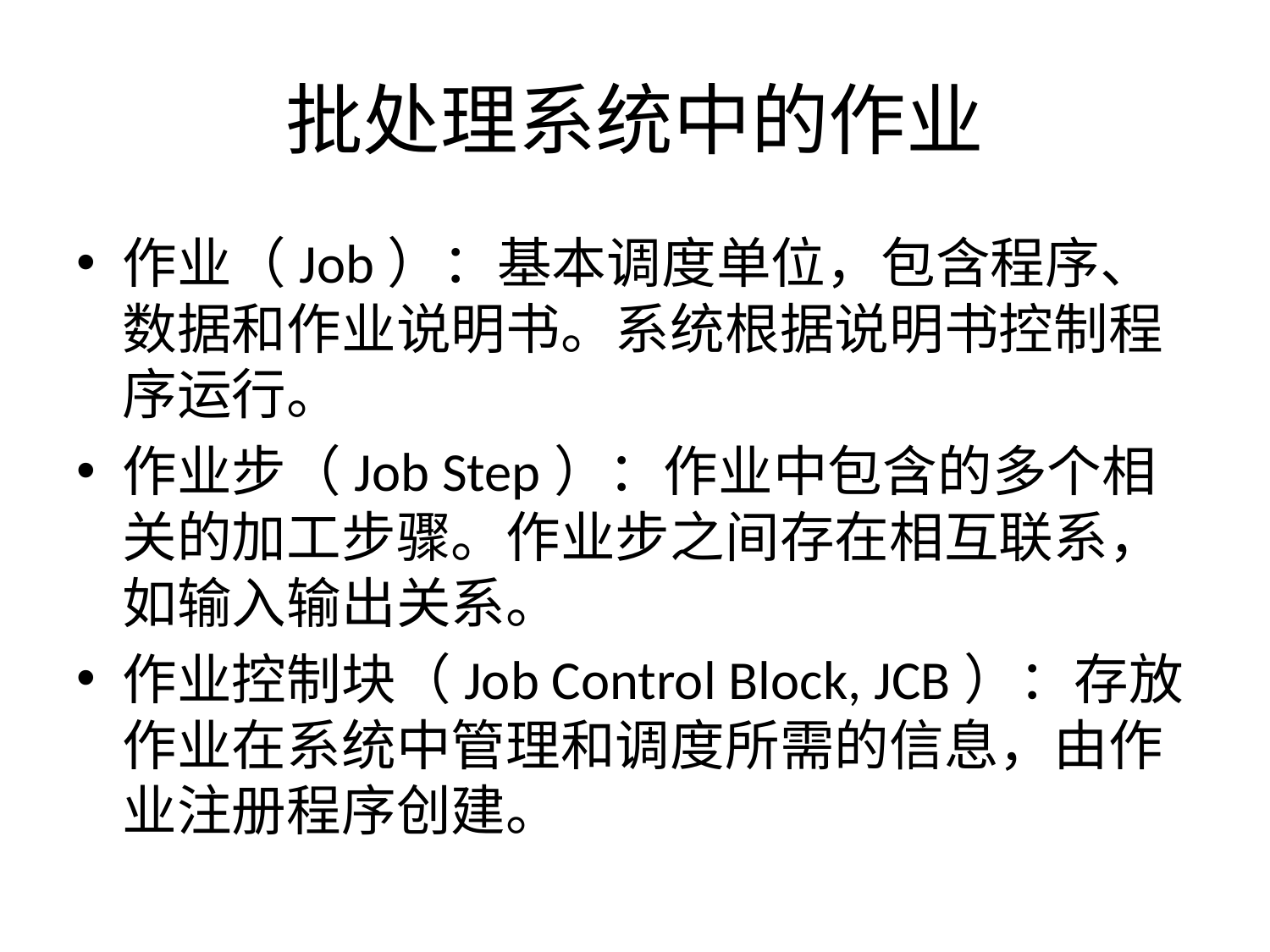

# 批处理系统中的作业
作业（Job）：基本调度单位，包含程序、数据和作业说明书。系统根据说明书控制程序运行。
作业步（Job Step）：作业中包含的多个相关的加工步骤。作业步之间存在相互联系，如输入输出关系。
作业控制块（Job Control Block, JCB）：存放作业在系统中管理和调度所需的信息，由作业注册程序创建。